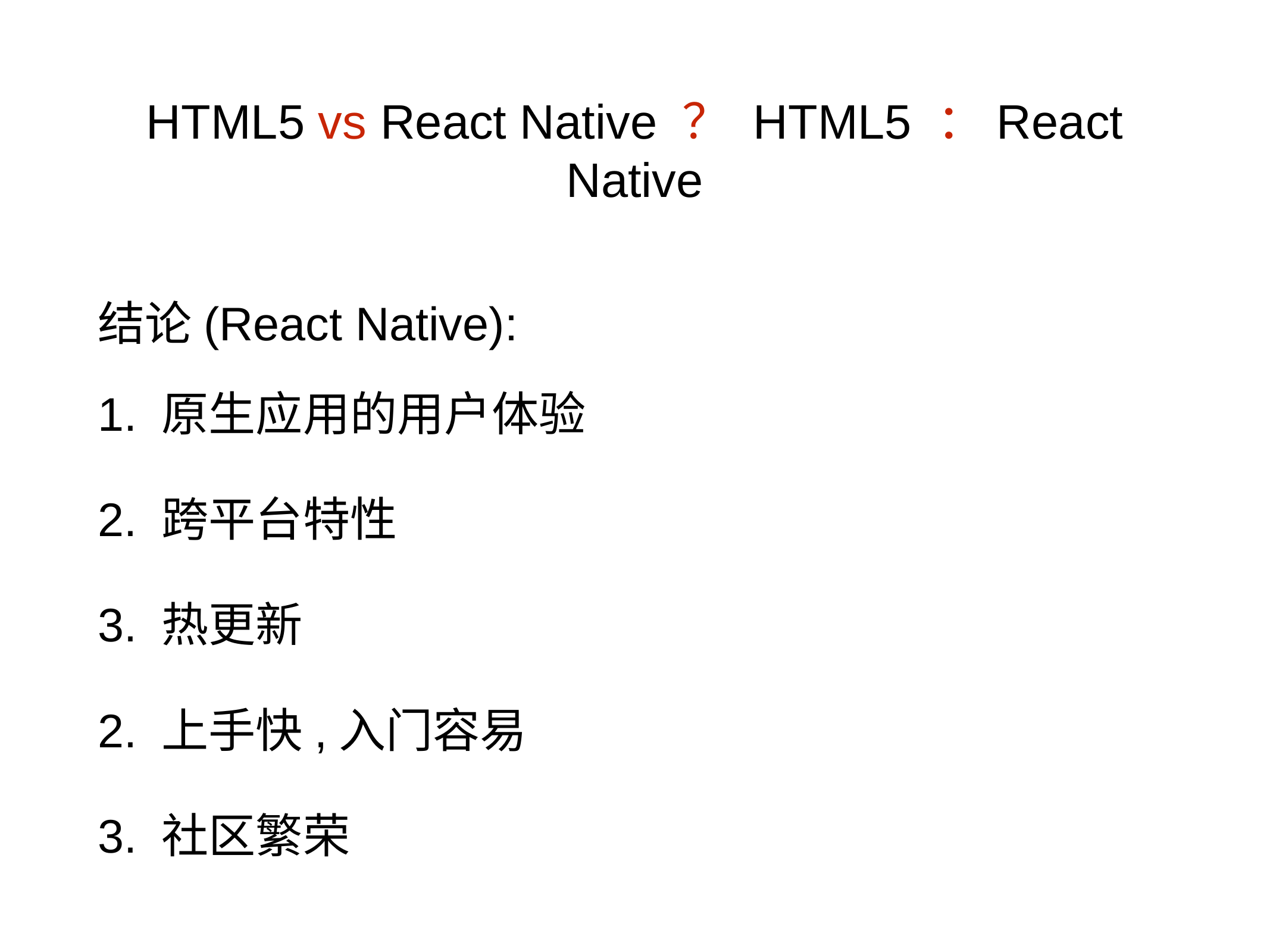

# HTML5 vs React Native ？ HTML5 ：React Native
结论(React Native):
1. 原生应用的用户体验
2. 跨平台特性
3. 热更新
2. 上手快,入门容易
3. 社区繁荣